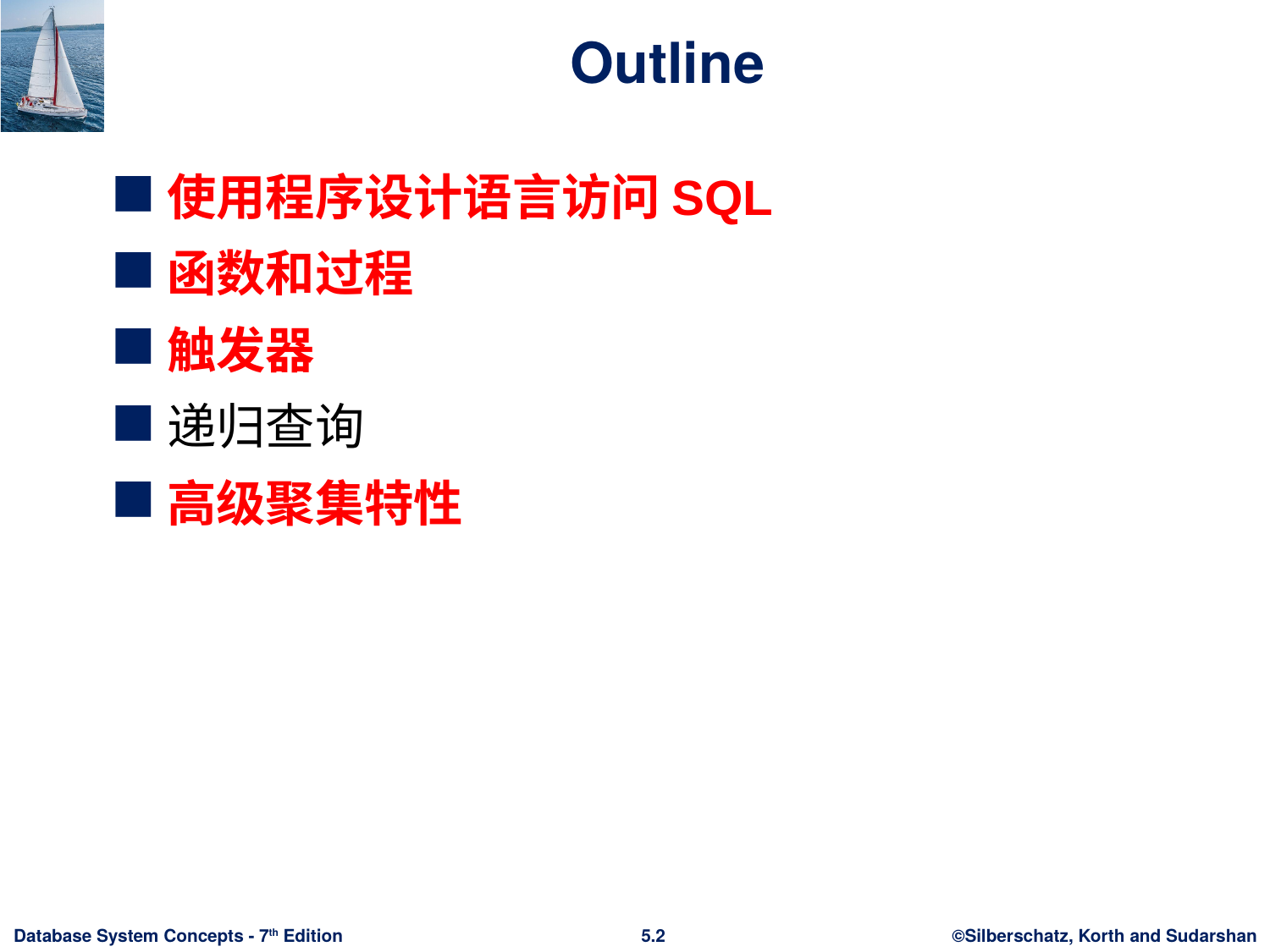

# Outline
使用程序设计语言访问SQL
函数和过程
触发器
递归查询
高级聚集特性